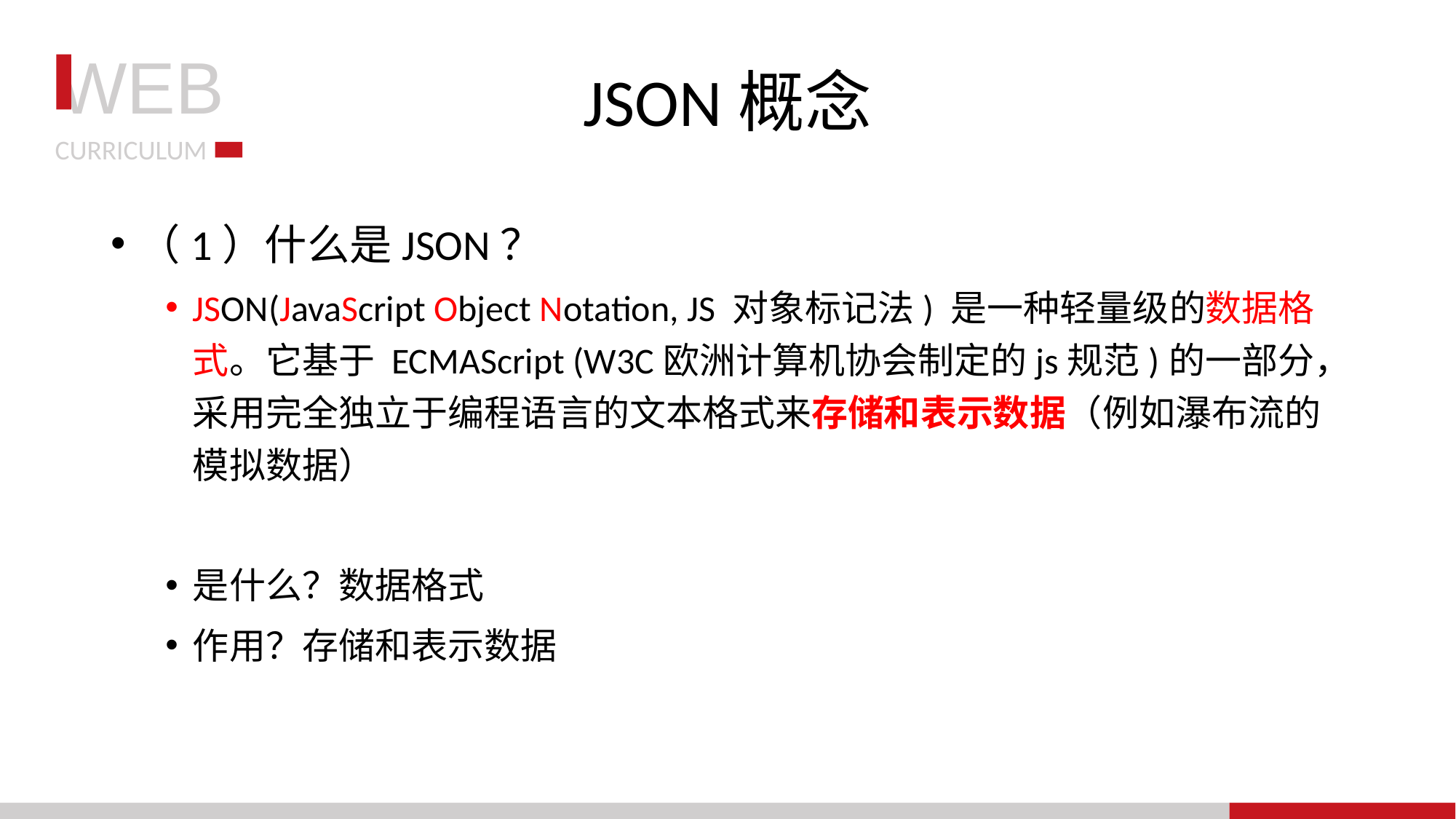

# JSON概念
（1）什么是JSON？
JSON(JavaScript Object Notation, JS 对象标记法) 是一种轻量级的数据格式。它基于 ECMAScript (W3C欧洲计算机协会制定的js规范)的一部分，采用完全独立于编程语言的文本格式来存储和表示数据（例如瀑布流的模拟数据）

是什么？数据格式
作用？存储和表示数据